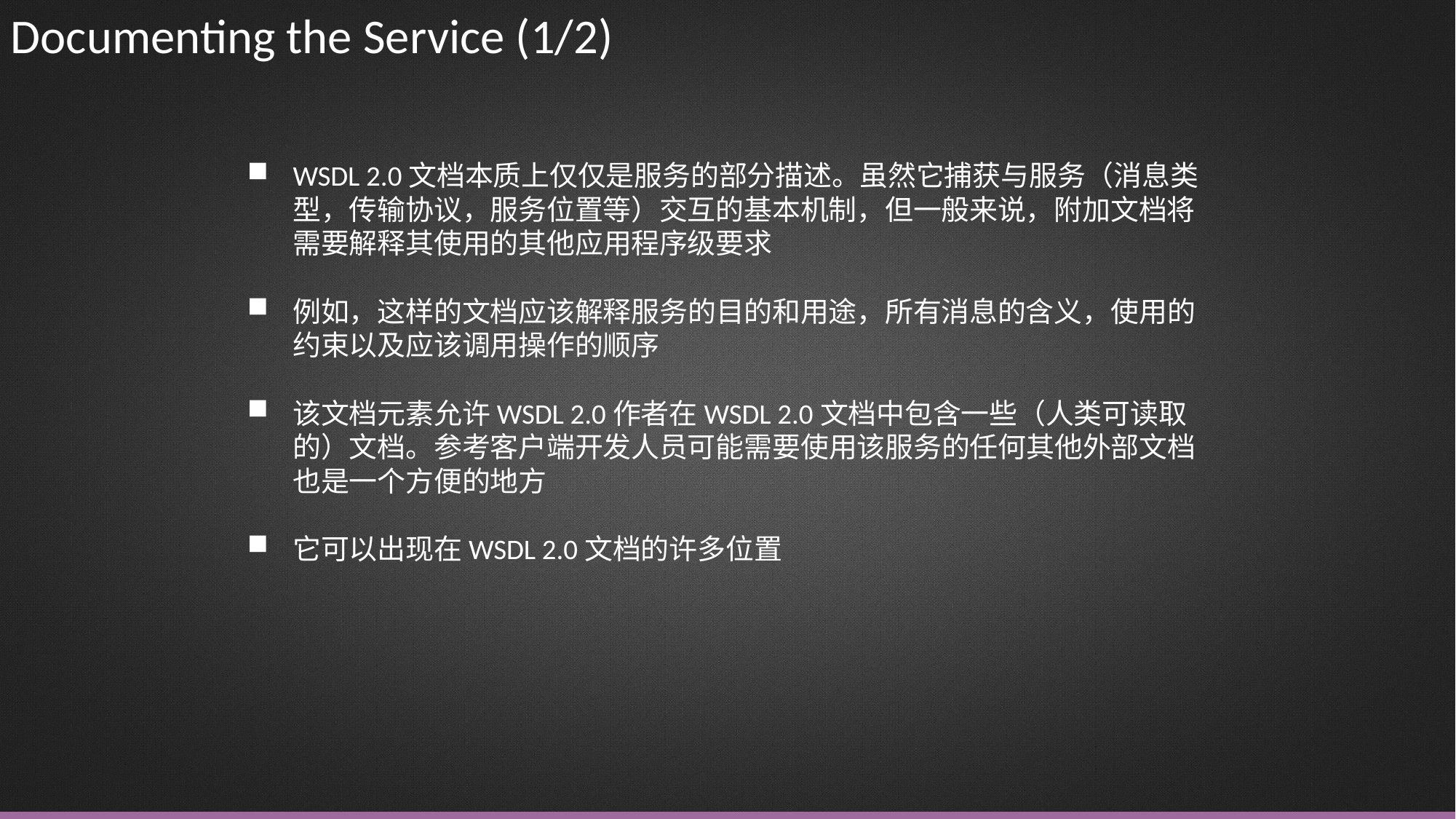

Documenting the Service (1/2)
WSDL 2.0文档本质上仅仅是服务的部分描述。虽然它捕获与服务（消息类型，传输协议，服务位置等）交互的基本机制，但一般来说，附加文档将需要解释其使用的其他应用程序级要求

例如，这样的文档应该解释服务的目的和用途，所有消息的含义，使用的约束以及应该调用操作的顺序

该文档元素允许WSDL 2.0作者在WSDL 2.0文档中包含一些（人类可读取的）文档。参考客户端开发人员可能需要使用该服务的任何其他外部文档也是一个方便的地方

它可以出现在WSDL 2.0文档的许多位置